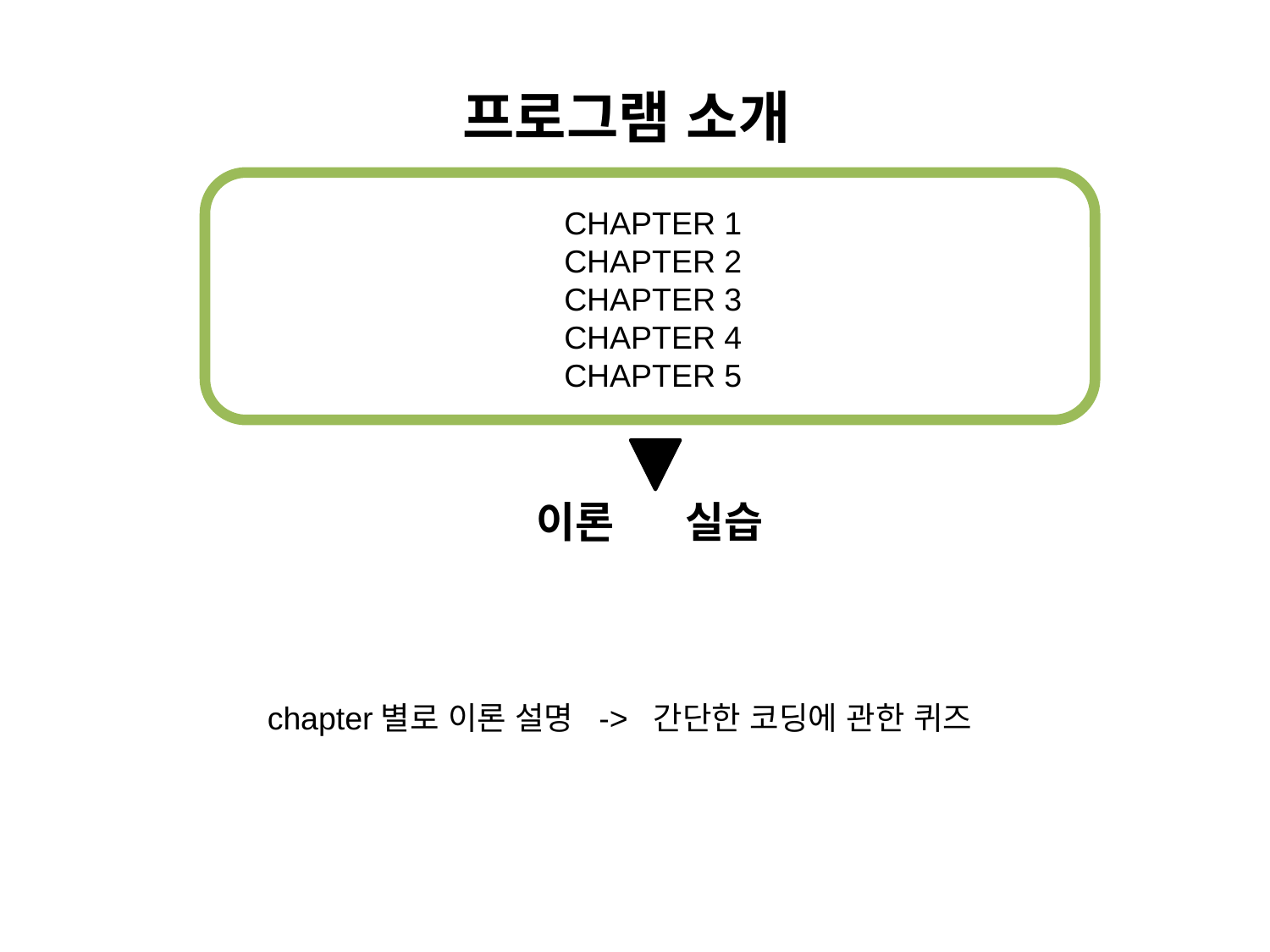

프로그램 소개

CHAPTER 1
CHAPTER 2
CHAPTER 3
CHAPTER 4
CHAPTER 5

이론      실습
chapter별로 이론 설명  ->  간단한 코딩에 관한 퀴즈